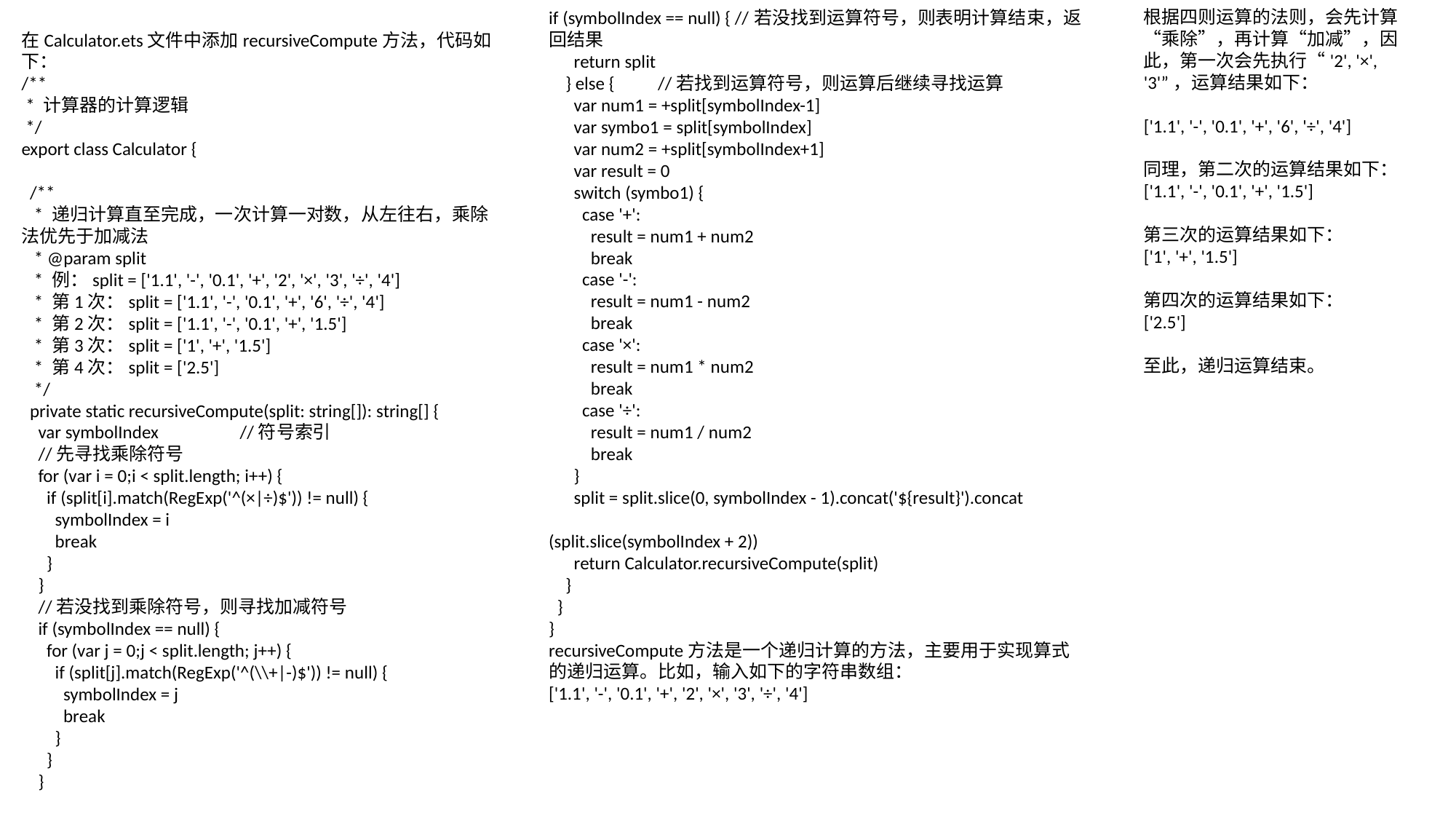

根据四则运算的法则，会先计算“乘除”，再计算“加减”，因此，第一次会先执行“'2', '×', '3'”，运算结果如下：

['1.1', '-', '0.1', '+', '6', '÷', '4']

同理，第二次的运算结果如下：
['1.1', '-', '0.1', '+', '1.5']

第三次的运算结果如下：
['1', '+', '1.5']

第四次的运算结果如下：
['2.5']

至此，递归运算结束。
# 4.7.2  实现递归运算
if (symbolIndex == null) { //若没找到运算符号，则表明计算结束，返回结果
      return split
    } else { 	//若找到运算符号，则运算后继续寻找运算
      var num1 = +split[symbolIndex-1]
      var symbo1 = split[symbolIndex]
      var num2 = +split[symbolIndex+1]
      var result = 0
      switch (symbo1) {
        case '+':
          result = num1 + num2
          break
        case '-':
          result = num1 - num2
          break
        case '×':
          result = num1 * num2
          break
        case '÷':
          result = num1 / num2
          break
      }
      split = split.slice(0, symbolIndex - 1).concat('${result}').concat

(split.slice(symbolIndex + 2))
      return Calculator.recursiveCompute(split)
    }
  }
}
recursiveCompute方法是一个递归计算的方法，主要用于实现算式的递归运算。比如，输入如下的字符串数组：
['1.1', '-', '0.1', '+', '2', '×', '3', '÷', '4']
在Calculator.ets文件中添加recursiveCompute方法，代码如下：
/**
 * 计算器的计算逻辑
 */
export class Calculator {

  /**
   * 递归计算直至完成，一次计算一对数，从左往右，乘除法优先于加减法
   * @param split
   * 例：split = ['1.1', '-', '0.1', '+', '2', '×', '3', '÷', '4']
   * 第1次：split = ['1.1', '-', '0.1', '+', '6', '÷', '4']
   * 第2次：split = ['1.1', '-', '0.1', '+', '1.5']
   * 第3次：split = ['1', '+', '1.5']
   * 第4次：split = ['2.5']
   */
  private static recursiveCompute(split: string[]): string[] {
    var symbolIndex 	//符号索引
    //先寻找乘除符号
    for (var i = 0;i < split.length; i++) {
      if (split[i].match(RegExp('^(×|÷)$')) != null) {
        symbolIndex = i
        break
      }
    }
    //若没找到乘除符号，则寻找加减符号
    if (symbolIndex == null) {
      for (var j = 0;j < split.length; j++) {
        if (split[j].match(RegExp('^(\\+|-)$')) != null) {
          symbolIndex = j
          break
        }
      }
    }